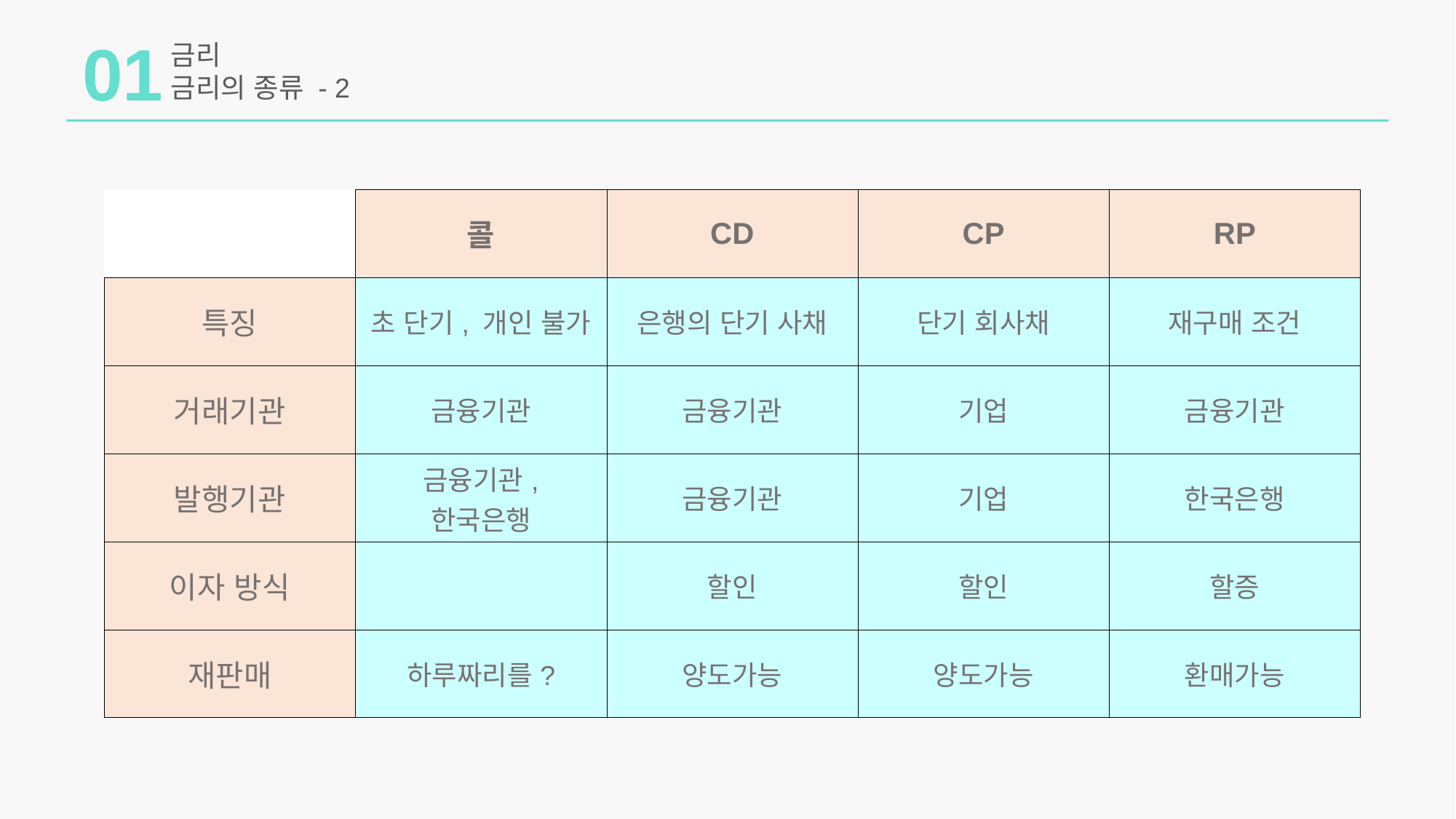

01
금리
금리의 종류 - 2

|  | 콜 | CD | CP | RP |
| --- | --- | --- | --- | --- |
| 특징 | 초 단기, 개인 불가 | 은행의 단기 사채 | 단기 회사채 | 재구매 조건 |
| 거래기관 | 금융기관 | 금융기관 | 기업 | 금융기관 |
| 발행기관 | 금융기관, 한국은행 | 금융기관 | 기업 | 한국은행 |
| 이자 방식 |  | 할인 | 할인 | 할증 |
| 재판매 | 하루짜리를? | 양도가능 | 양도가능 | 환매가능 |